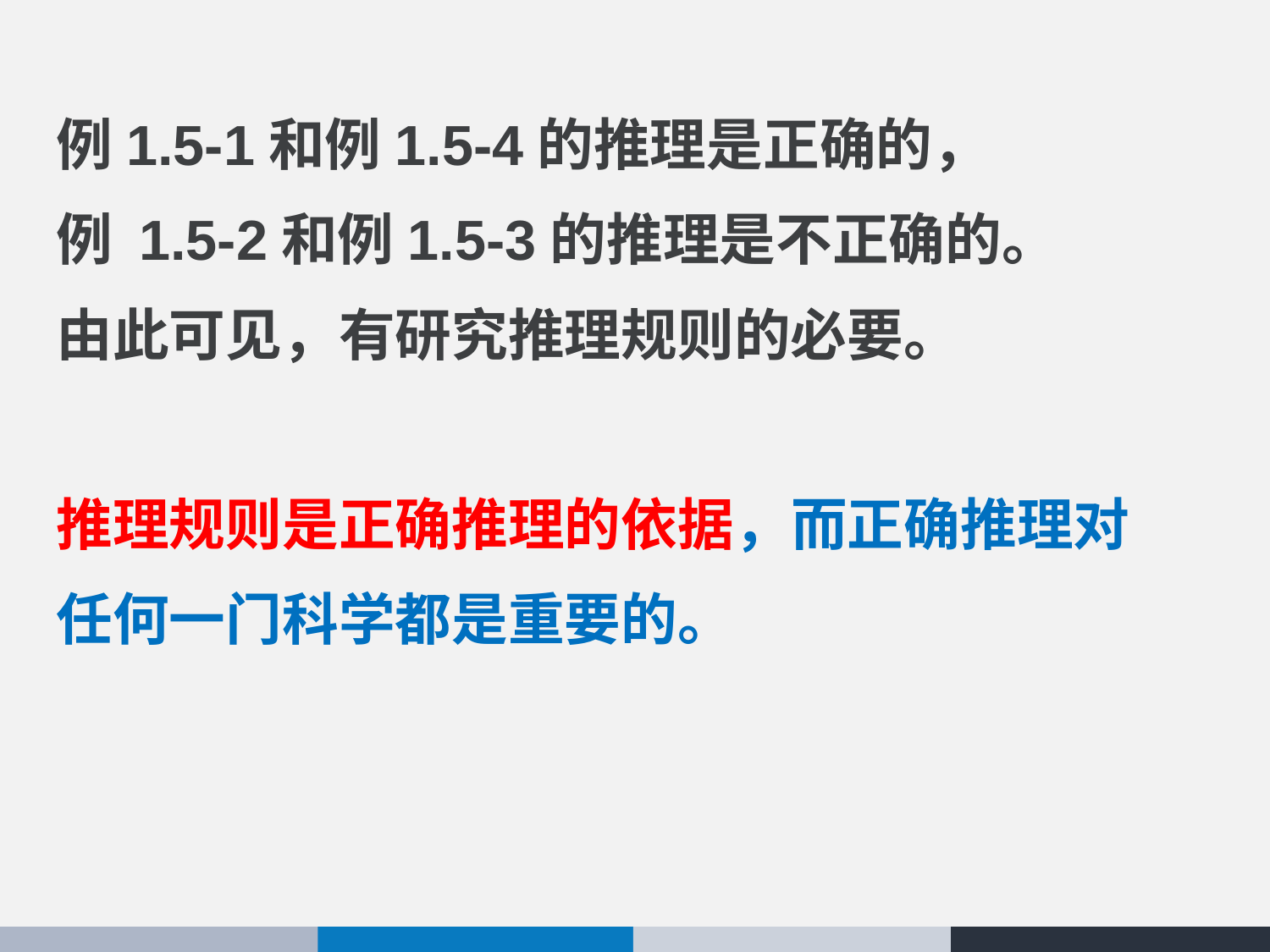

# 例1.5-1和例1.5-4的推理是正确的， 例 1.5-2和例1.5-3的推理是不正确的。 由此可见，有研究推理规则的必要。 推理规则是正确推理的依据，而正确推理对任何一门科学都是重要的。